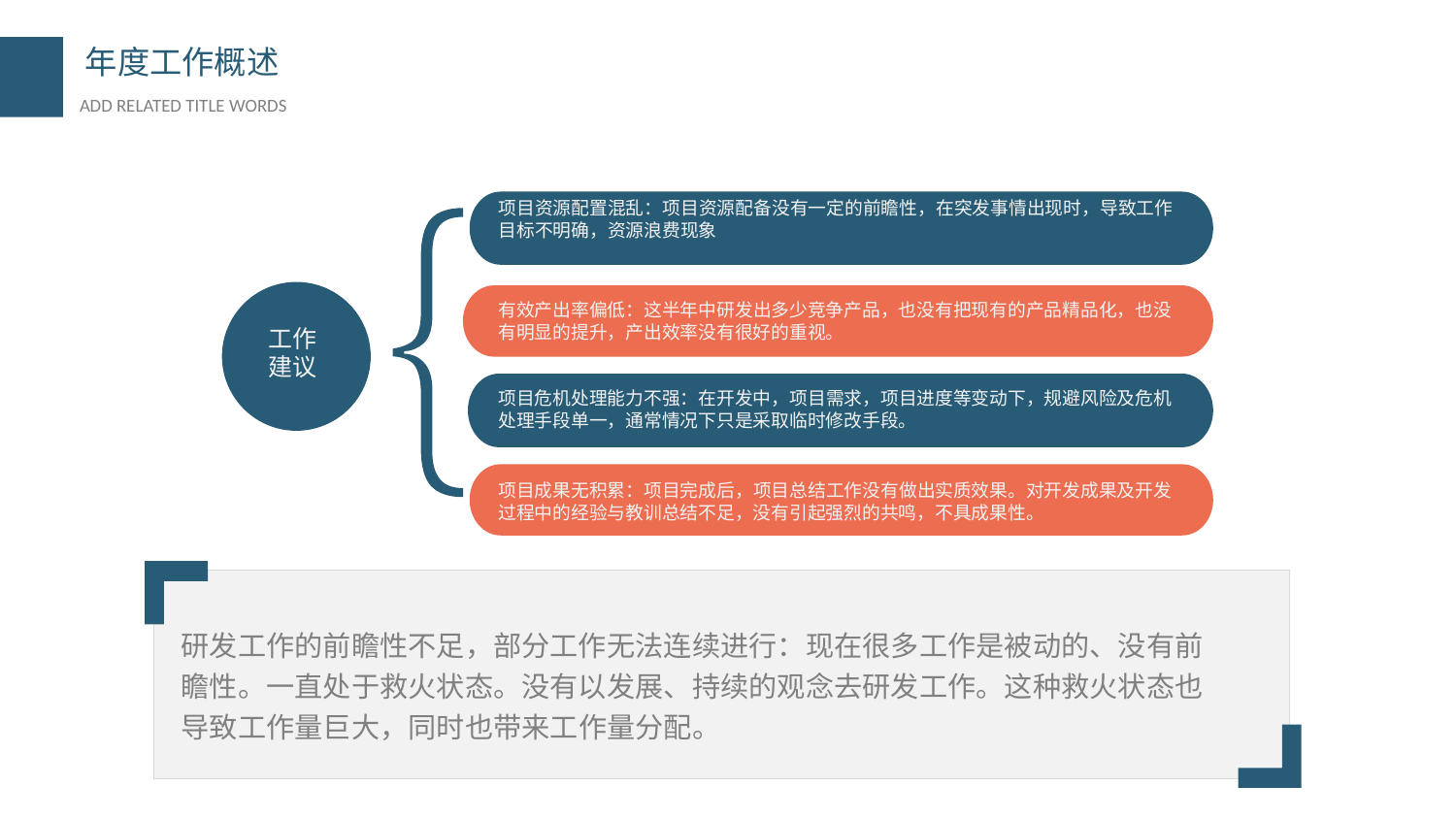

项目资源配置混乱：项目资源配备没有一定的前瞻性，在突发事情出现时，导致工作目标不明确，资源浪费现象

有效产出率偏低：这半年中研发出多少竞争产品，也没有把现有的产品精品化，也没有明显的提升，产出效率没有很好的重视。
工作
建议

项目危机处理能力不强：在开发中，项目需求，项目进度等变动下，规避风险及危机处理手段单一，通常情况下只是采取临时修改手段。

项目成果无积累：项目完成后，项目总结工作没有做出实质效果。对开发成果及开发过程中的经验与教训总结不足，没有引起强烈的共鸣，不具成果性。

研发工作的前瞻性不足，部分工作无法连续进行：现在很多工作是被动的、没有前瞻性。一直处于救火状态。没有以发展、持续的观念去研发工作。这种救火状态也导致工作量巨大，同时也带来工作量分配。